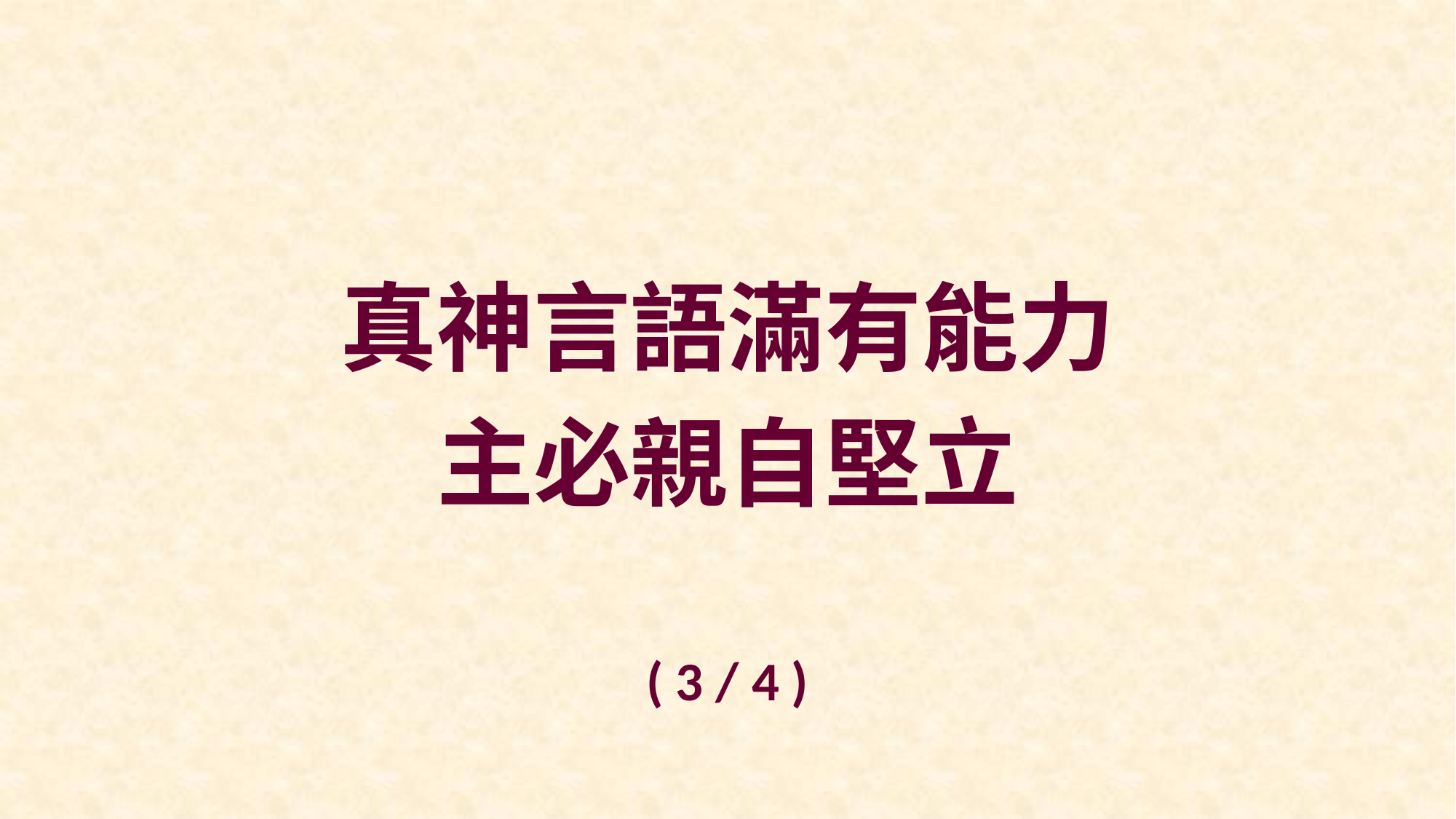

真神言語滿有能力
主必親自堅立
( 3 / 4 )